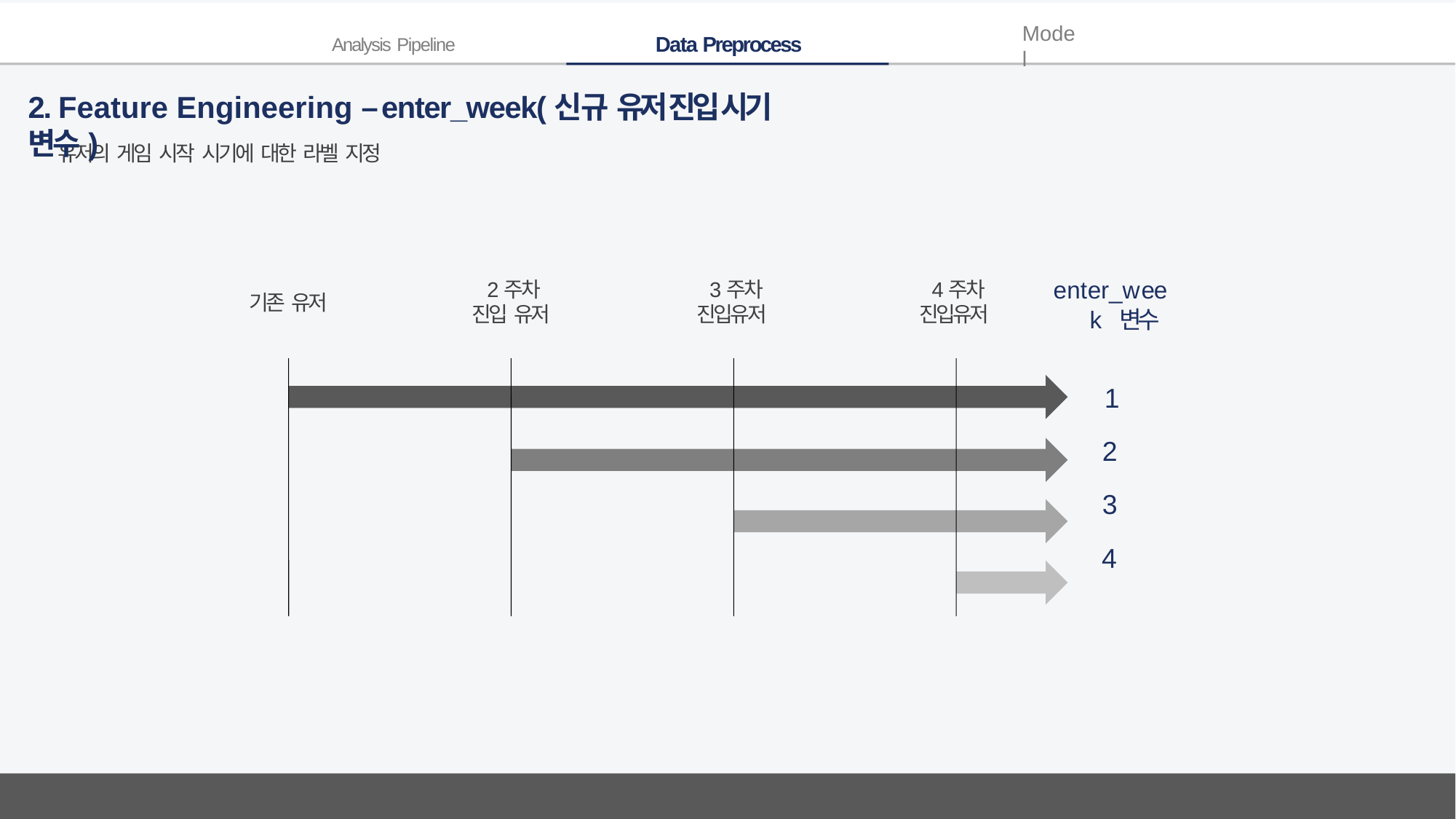

Analysis Pipeline	Data Preprocess
Model

# 2. Feature Engineering – enter_week(신규 유저 진입 시기 변수)
유저의 게임 시작 시기에 대한 라벨 지정
enter_week  변수
2주차  진입 유저
3주차  진입유저
4주차  진입유저
기존 유저

1

2

3

4